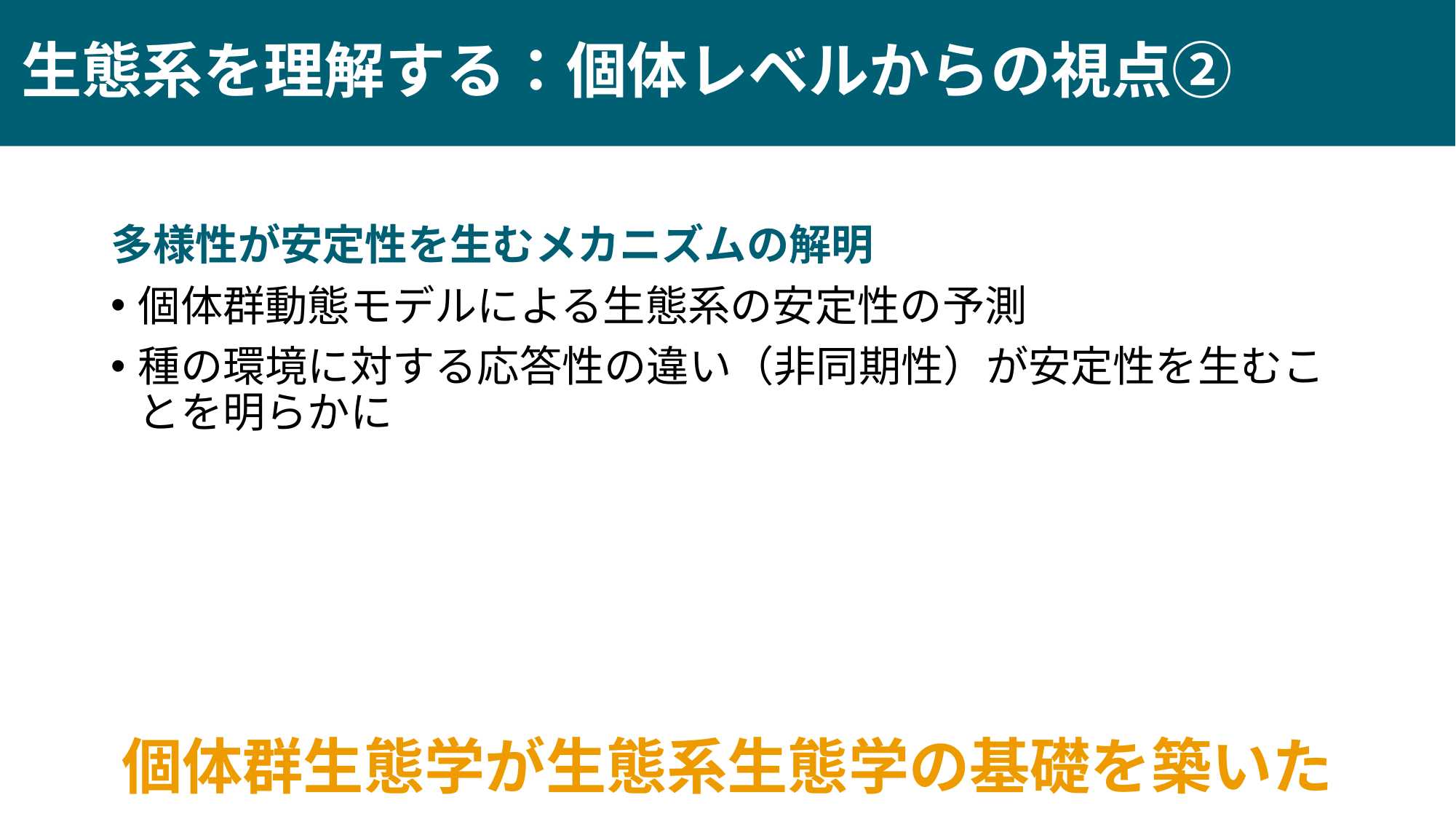

# 生態系を理解する：個体レベルからの視点②
多様性が安定性を生むメカニズムの解明
個体群動態モデルによる生態系の安定性の予測
種の環境に対する応答性の違い（非同期性）が安定性を生むことを明らかに

個体群生態学が生態系生態学の基礎を築いた